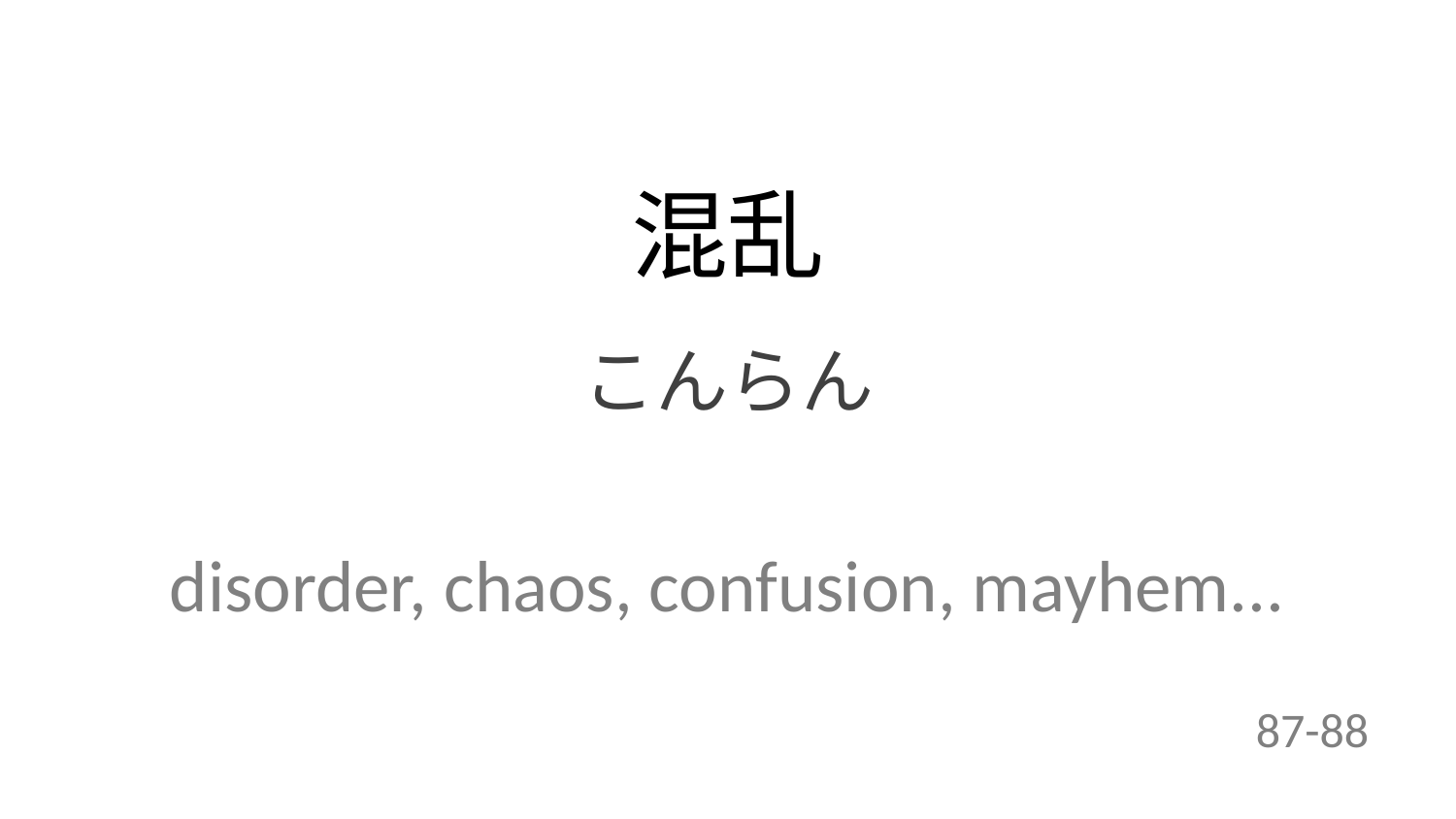

混乱

こんらん
disorder, chaos, confusion, mayhem...
87-88